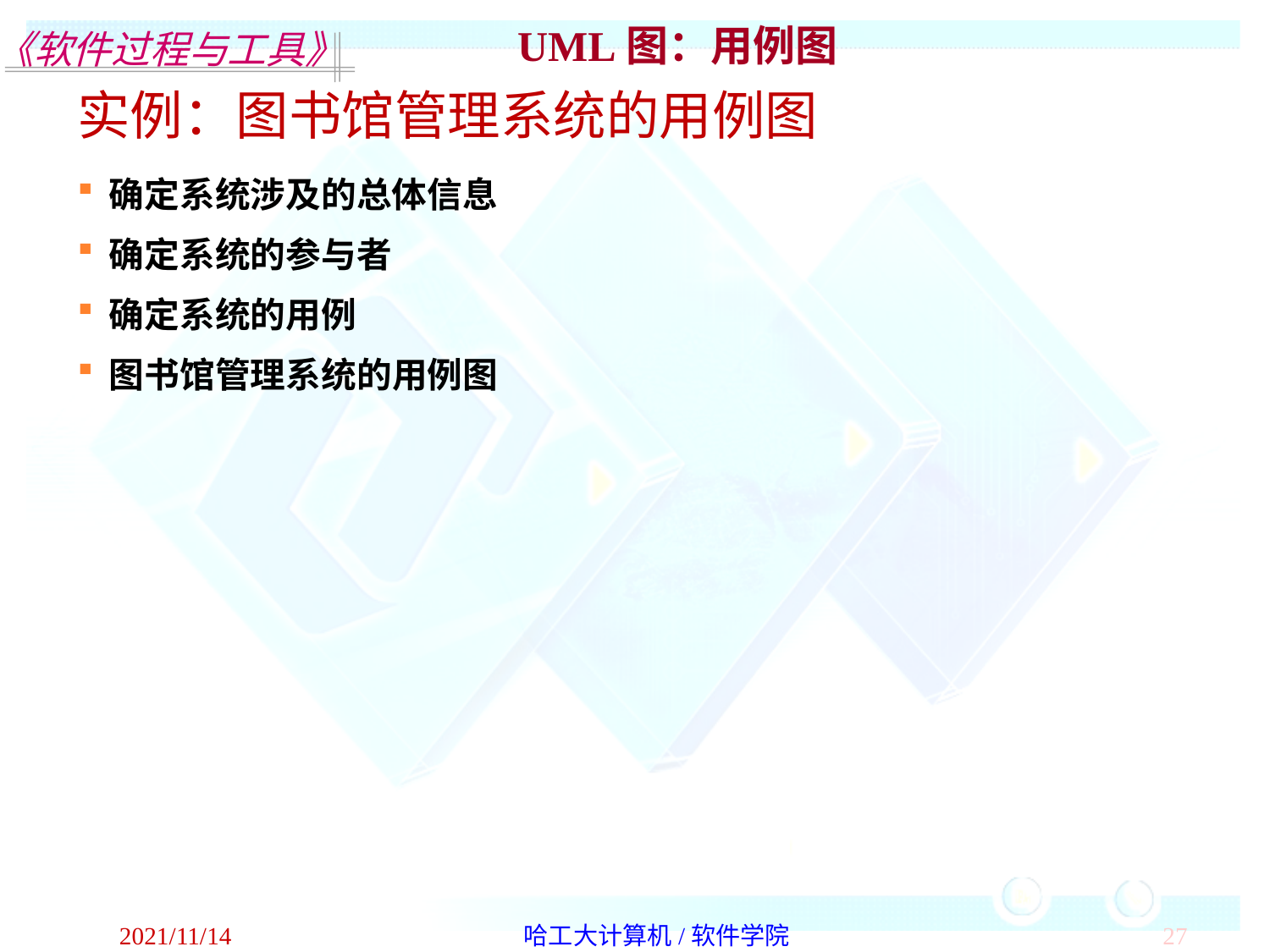

UML图：用例图
实例：图书馆管理系统的用例图
确定系统涉及的总体信息
确定系统的参与者
确定系统的用例
图书馆管理系统的用例图